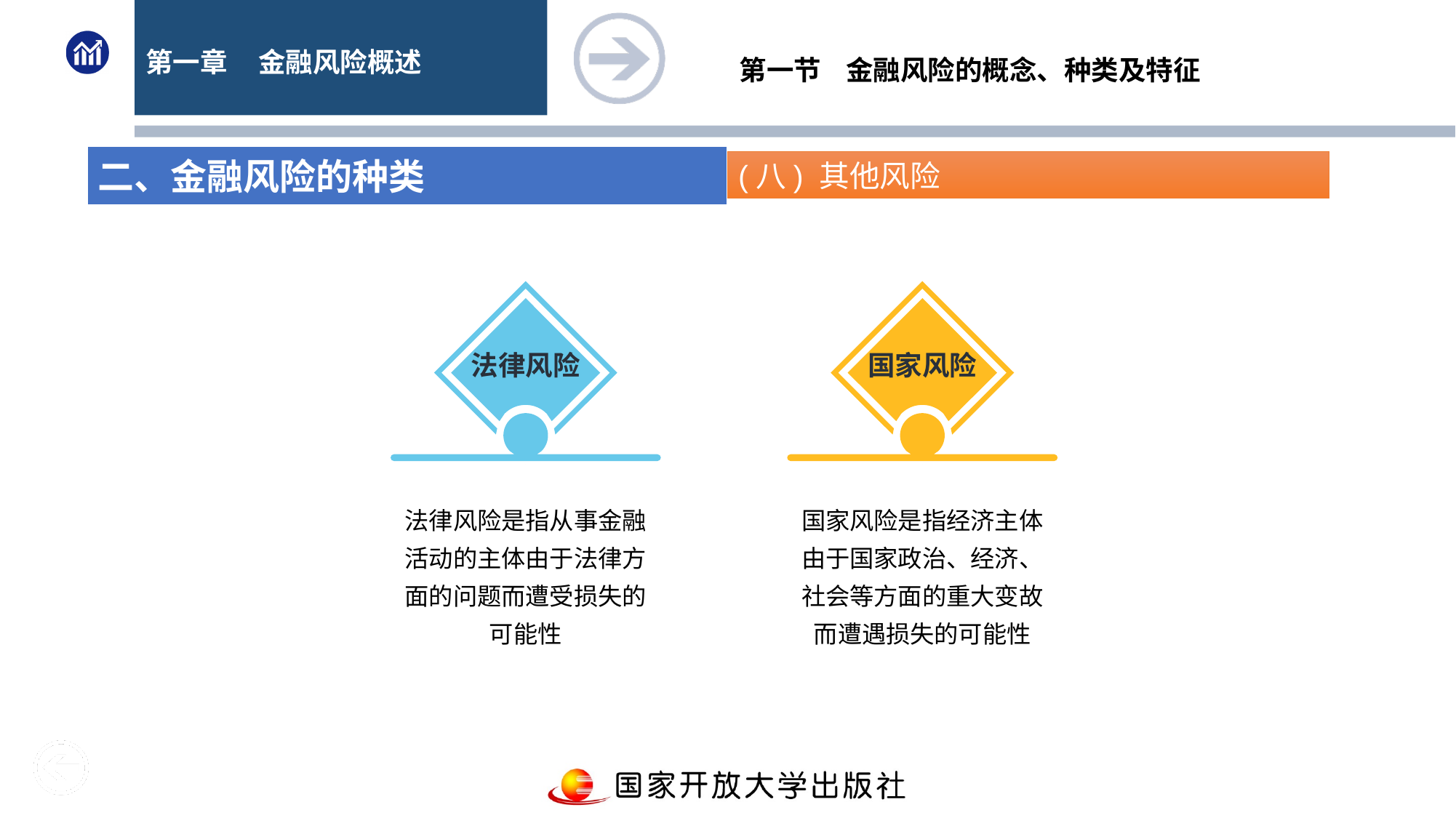

第一节    金融风险的概念、种类及特征
第一章     金融风险概述
二、金融风险的种类
(八) 其他风险
法律风险
国家风险

法律风险是指从事金融活动的主体由于法律方面的问题而遭受损失的可能性
国家风险是指经济主体由于国家政治、经济、社会等方面的重大变故而遭遇损失的可能性